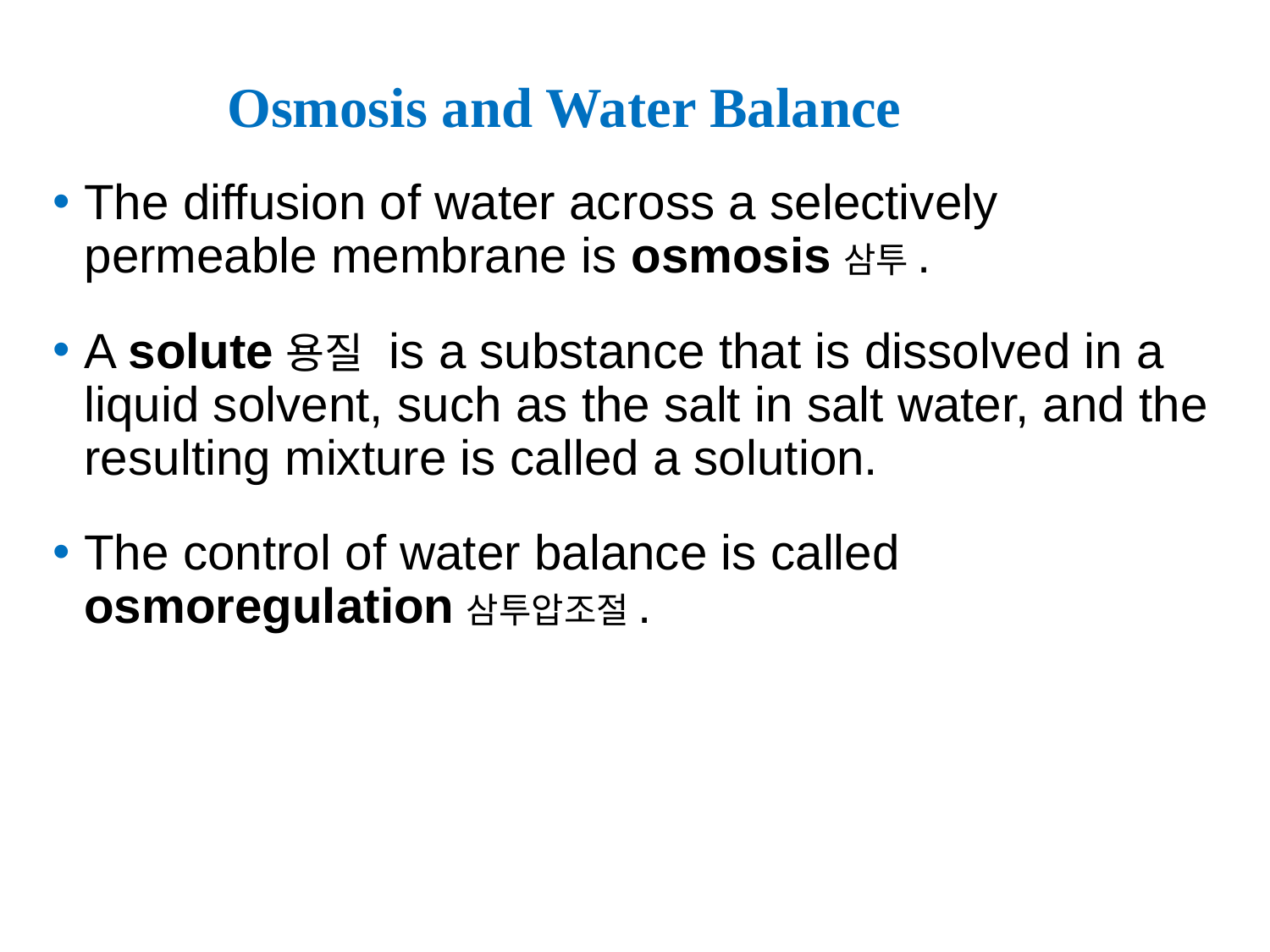

# Osmosis and Water Balance
The diffusion of water across a selectively permeable membrane is osmosis삼투.
A solute용질 is a substance that is dissolved in a liquid solvent, such as the salt in salt water, and the resulting mixture is called a solution.
The control of water balance is called osmoregulation삼투압조절.